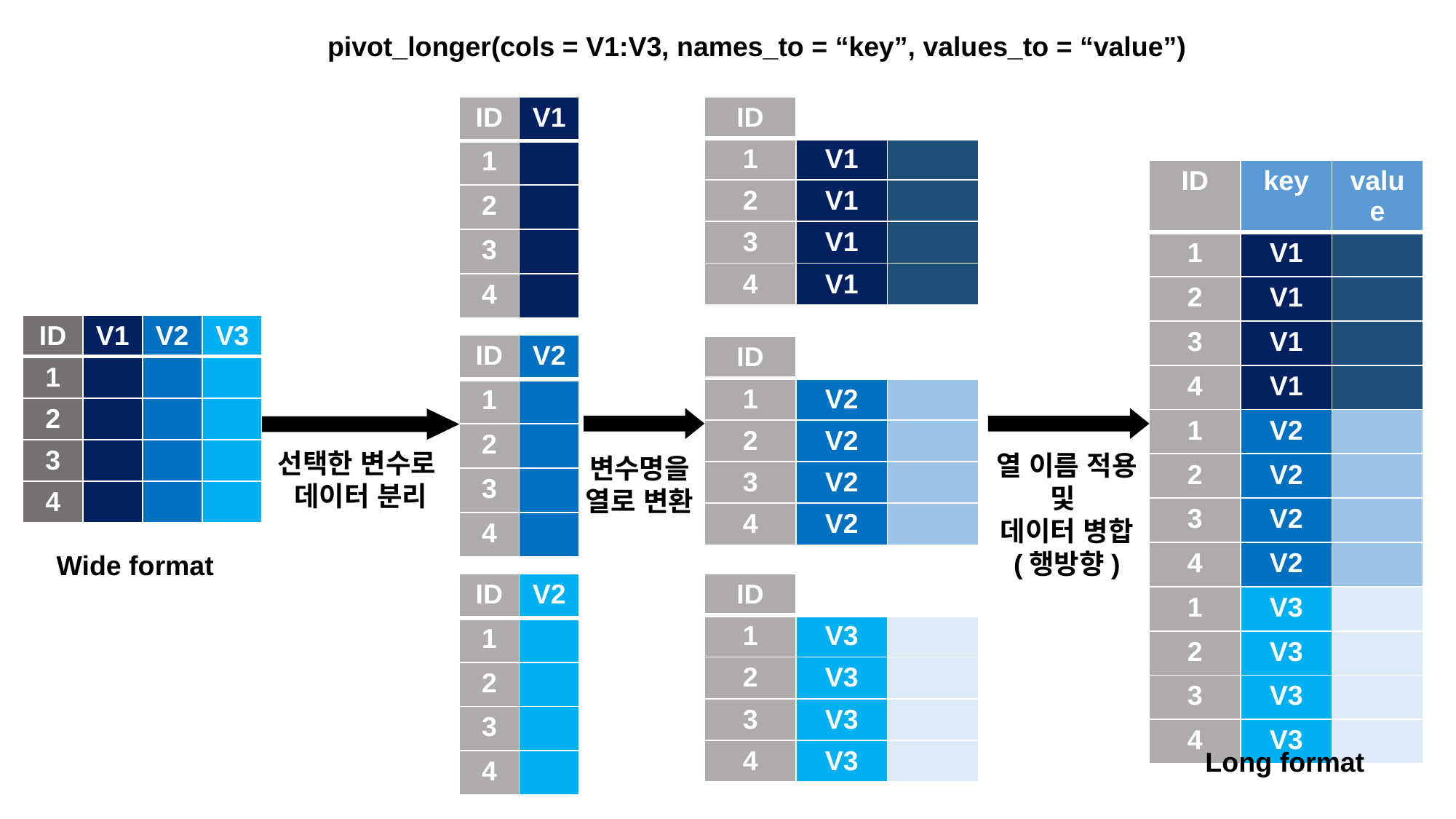

pivot_longer(cols = V1:V3, names_to = “key”, values_to = “value”)
| ID | V1 |
| --- | --- |
| 1 |  |
| 2 |  |
| 3 |  |
| 4 |  |
| ID |  |  |
| --- | --- | --- |
| 1 | V1 |  |
| 2 | V1 |  |
| 3 | V1 |  |
| 4 | V1 |  |
| ID | key | value |
| --- | --- | --- |
| 1 | V1 |  |
| 2 | V1 |  |
| 3 | V1 |  |
| 4 | V1 |  |
| 1 | V2 |  |
| 2 | V2 |  |
| 3 | V2 |  |
| 4 | V2 |  |
| 1 | V3 |  |
| 2 | V3 |  |
| 3 | V3 |  |
| 4 | V3 |  |
| ID | V1 | V2 | V3 |
| --- | --- | --- | --- |
| 1 |  |  |  |
| 2 |  |  |  |
| 3 |  |  |  |
| 4 |  |  |  |
| ID | V2 |
| --- | --- |
| 1 |  |
| 2 |  |
| 3 |  |
| 4 |  |
| ID |  |  |
| --- | --- | --- |
| 1 | V2 |  |
| 2 | V2 |  |
| 3 | V2 |  |
| 4 | V2 |  |

선택한 변수로
데이터 분리
열 이름 적용 및
데이터 병합
(행방향)
변수명을 열로 변환
Wide format
| ID | V2 |
| --- | --- |
| 1 |  |
| 2 |  |
| 3 |  |
| 4 |  |
| ID |  |  |
| --- | --- | --- |
| 1 | V3 |  |
| 2 | V3 |  |
| 3 | V3 |  |
| 4 | V3 |  |
Long format